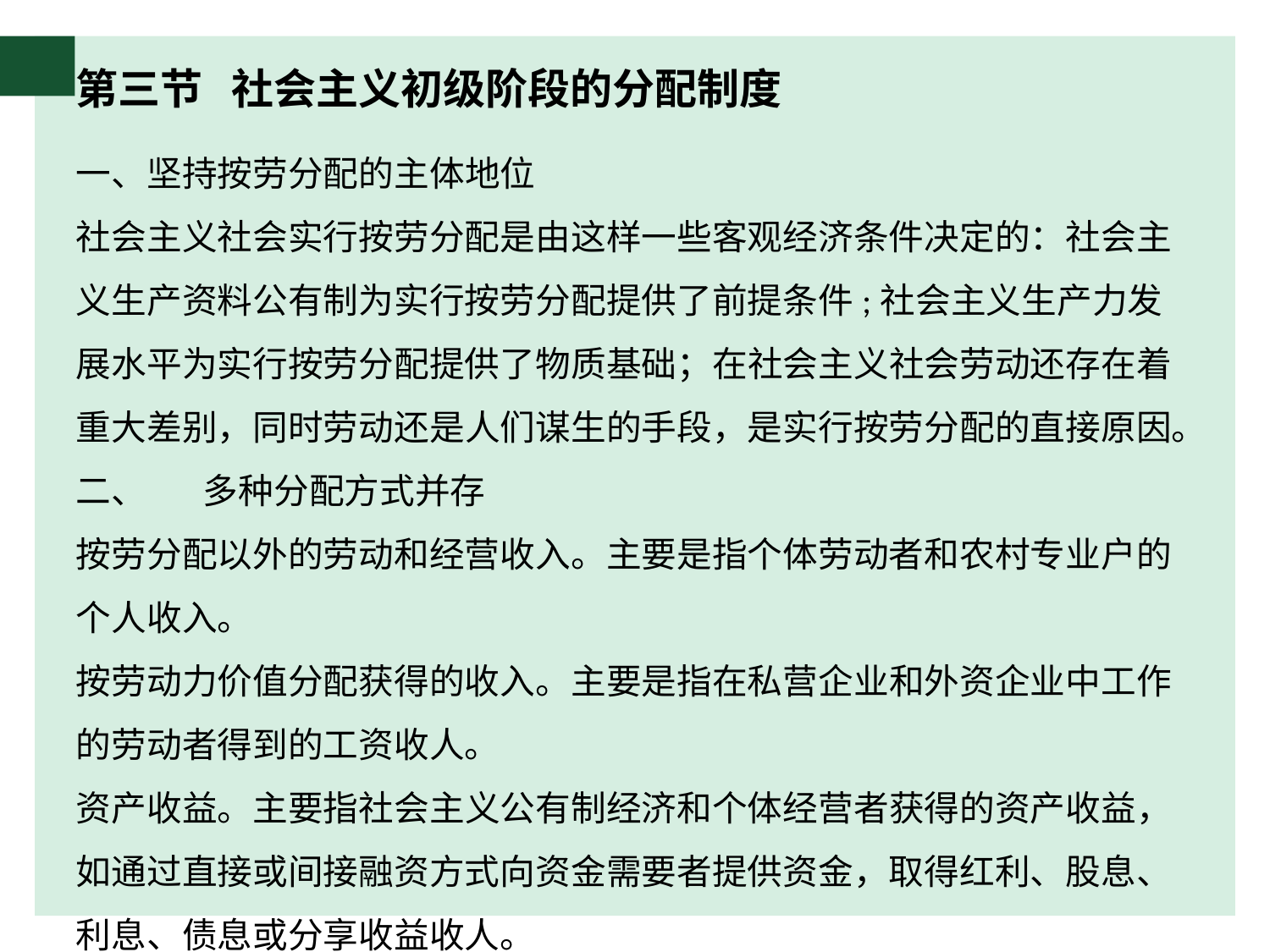

# 第三节   社会主义初级阶段的分配制度
一、坚持按劳分配的主体地位
社会主义社会实行按劳分配是由这样一些客观经济条件决定的：社会主义生产资料公有制为实行按劳分配提供了前提条件;社会主义生产力发展水平为实行按劳分配提供了物质基础；在社会主义社会劳动还存在着重大差别，同时劳动还是人们谋生的手段，是实行按劳分配的直接原因。
二、	多种分配方式并存
按劳分配以外的劳动和经营收入。主要是指个体劳动者和农村专业户的个人收入。
按劳动力价值分配获得的收入。主要是指在私营企业和外资企业中工作的劳动者得到的工资收人。
资产收益。主要指社会主义公有制经济和个体经营者获得的资产收益，如通过直接或间接融资方式向资金需要者提供资金，取得红利、股息、利息、债息或分享收益收人。